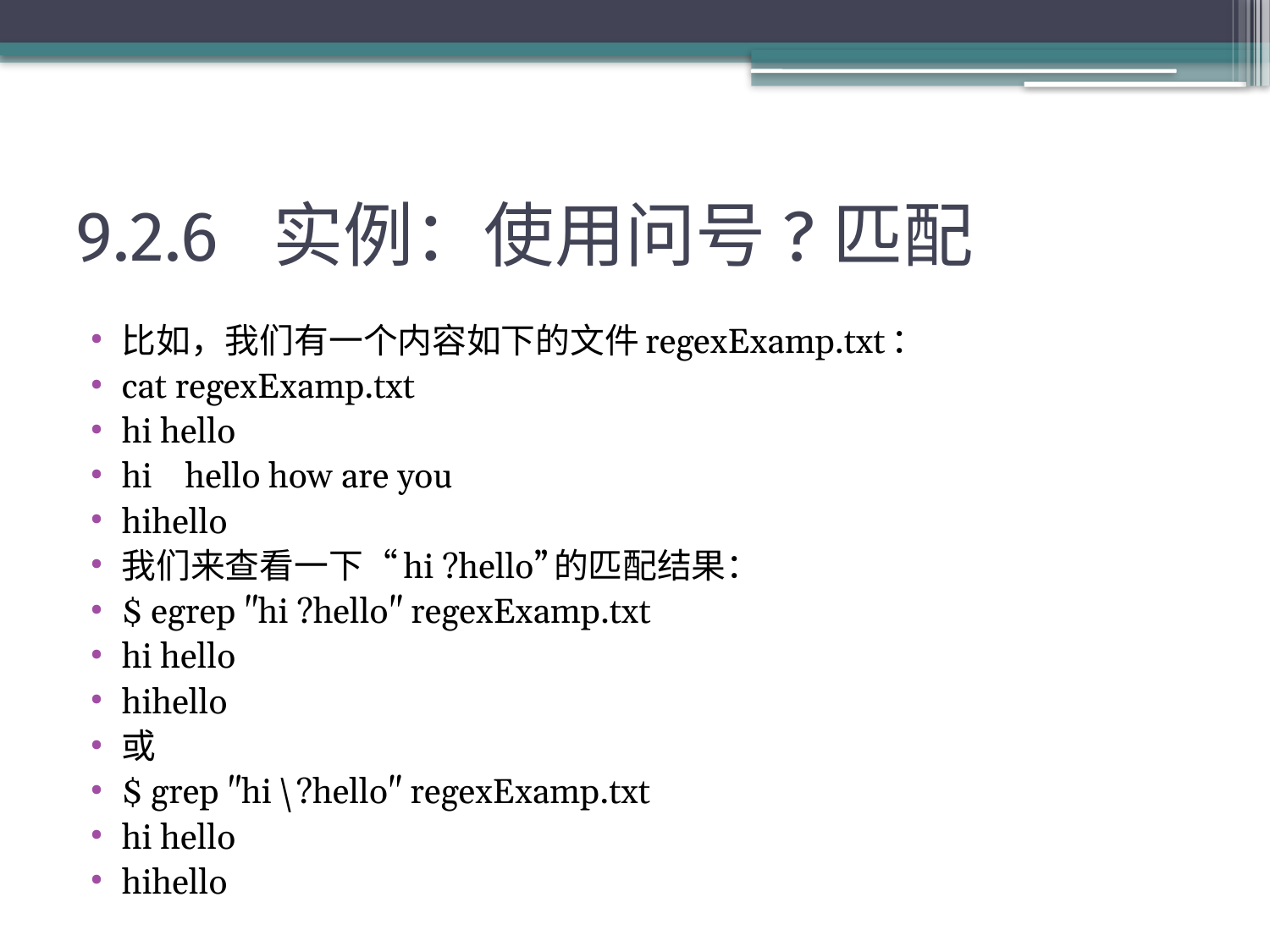

# 9.2.6  实例：使用问号?匹配
比如，我们有一个内容如下的文件regexExamp.txt：
cat regexExamp.txt
hi hello
hi    hello how are you
hihello
我们来查看一下“hi ?hello”的匹配结果：
$ egrep "hi ?hello" regexExamp.txt
hi hello
hihello
或
$ grep "hi \?hello" regexExamp.txt
hi hello
hihello